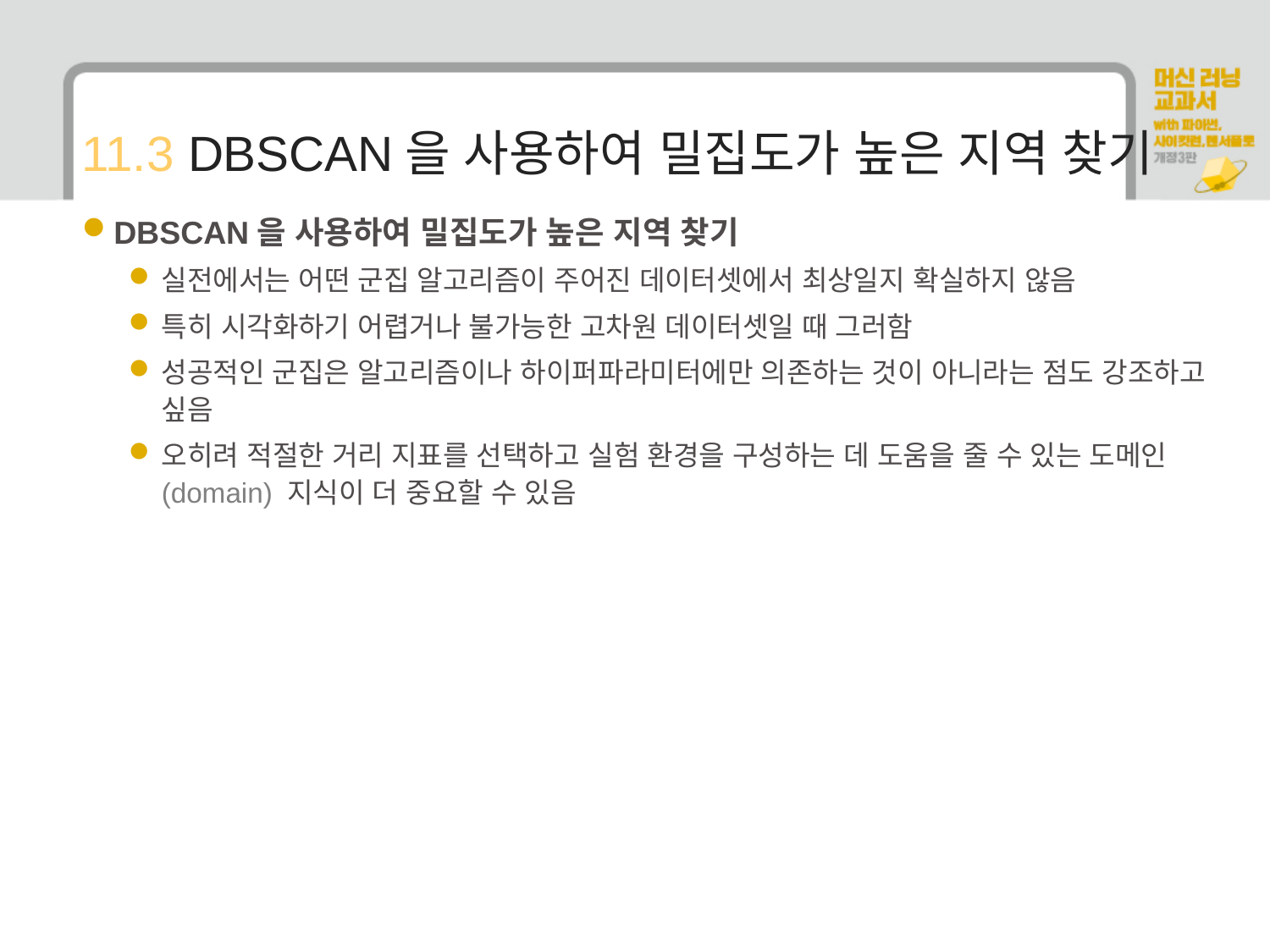

# 11.3 DBSCAN을 사용하여 밀집도가 높은 지역 찾기
DBSCAN을 사용하여 밀집도가 높은 지역 찾기
실전에서는 어떤 군집 알고리즘이 주어진 데이터셋에서 최상일지 확실하지 않음
특히 시각화하기 어렵거나 불가능한 고차원 데이터셋일 때 그러함
성공적인 군집은 알고리즘이나 하이퍼파라미터에만 의존하는 것이 아니라는 점도 강조하고 싶음
오히려 적절한 거리 지표를 선택하고 실험 환경을 구성하는 데 도움을 줄 수 있는 도메인(domain) 지식이 더 중요할 수 있음